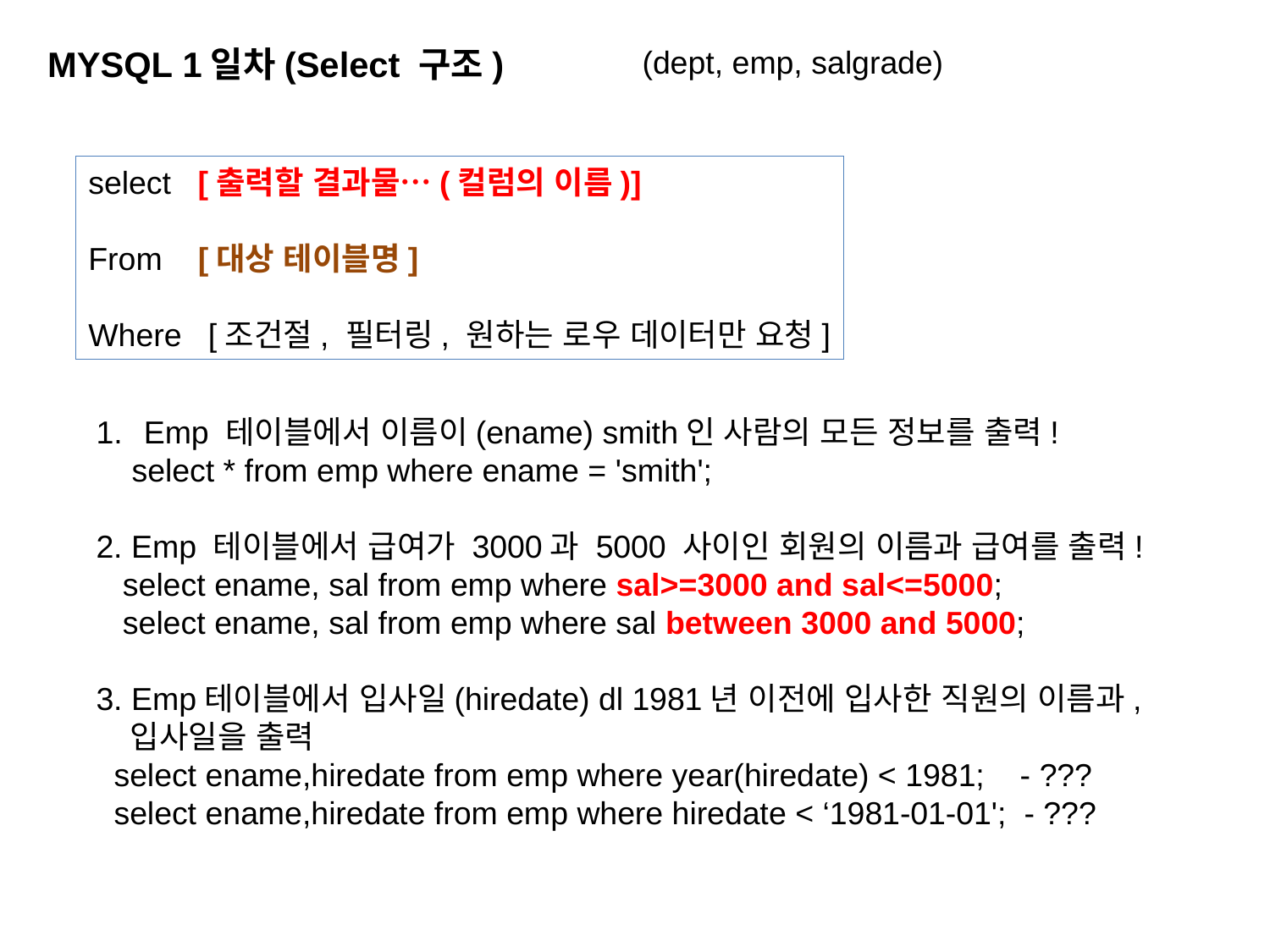

MYSQL 1일차(Select 구조)
(dept, emp, salgrade)
select   [출력할 결과물…(컬럼의 이름)]

From    [대상 테이블명]

Where   [조건절, 필터링, 원하는 로우 데이터만 요청]
Emp 테이블에서 이름이(ename) smith인 사람의 모든 정보를 출력!
    select * from emp where ename = 'smith';

2. Emp 테이블에서 급여가 3000과 5000 사이인 회원의 이름과 급여를 출력!
   select ename, sal from emp where sal>=3000 and sal<=5000;
   select ename, sal from emp where sal between 3000 and 5000;

3. Emp테이블에서 입사일(hiredate) dl 1981년 이전에 입사한 직원의 이름과,
   입사일을 출력
  select ename,hiredate from emp where year(hiredate) < 1981;    - ???
  select ename,hiredate from emp where hiredate < ‘1981-01-01';  - ???